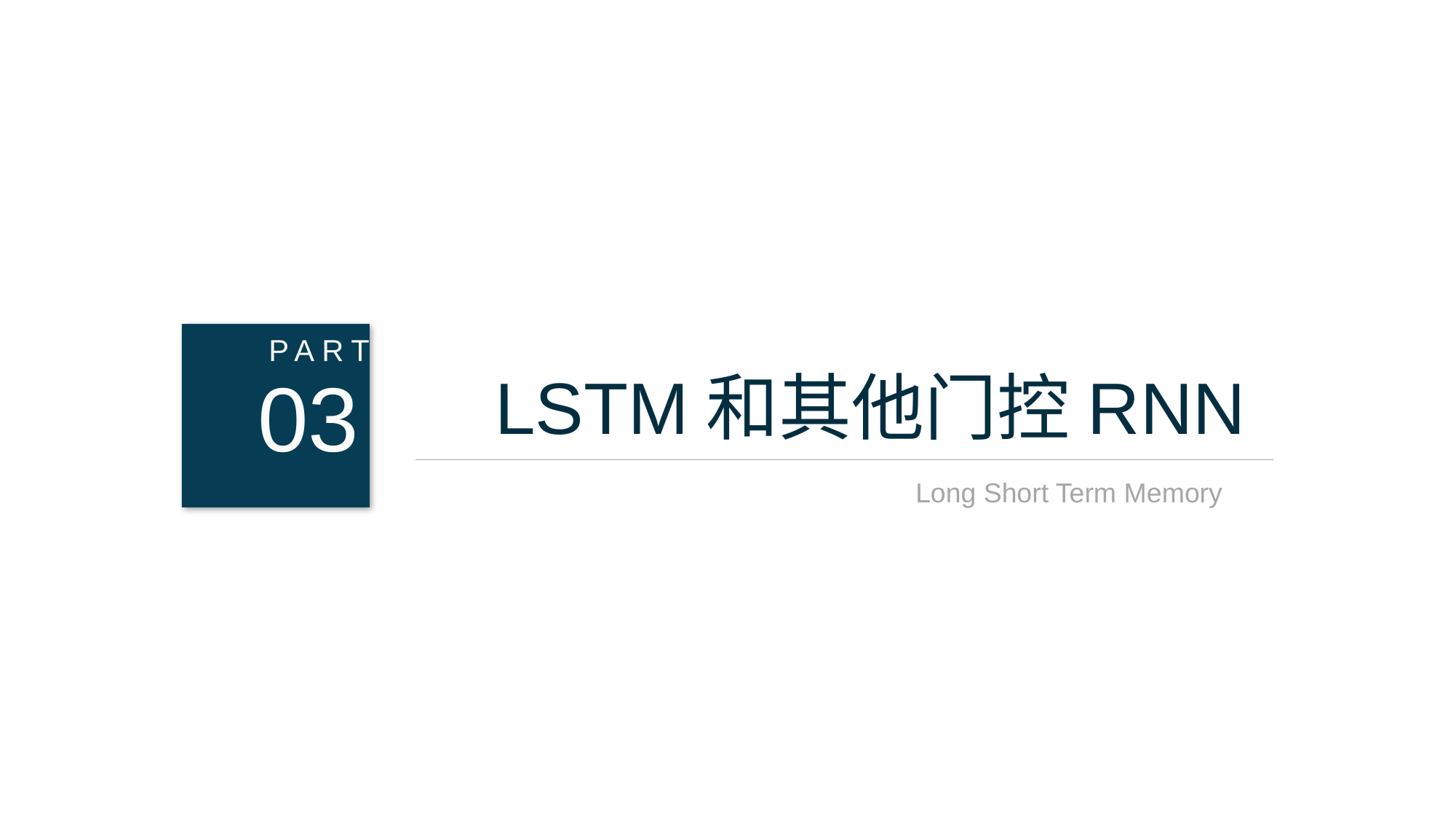

03
PART
LSTM和其他门控RNN
Long Short Term Memory